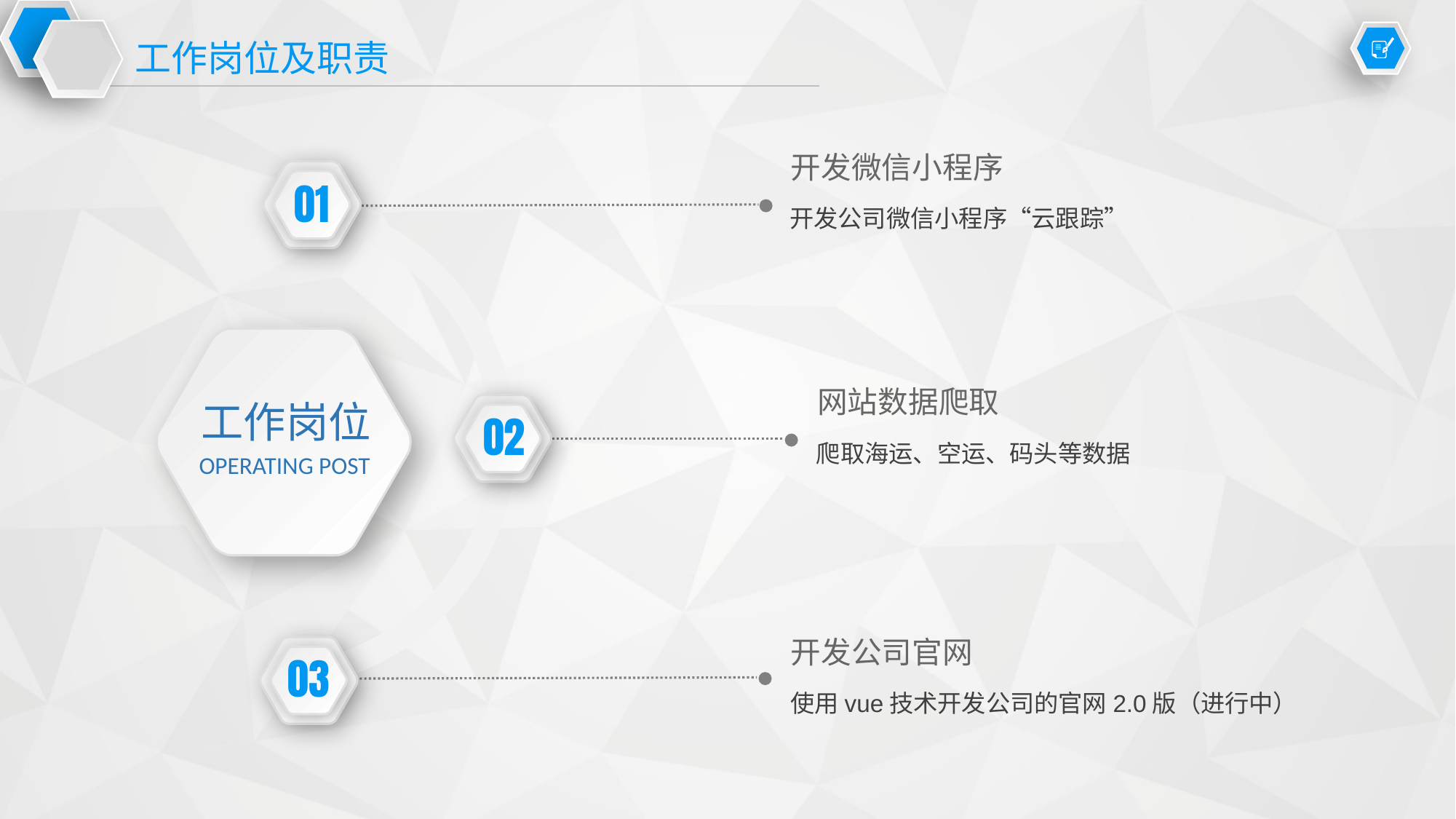

工作岗位及职责
开发微信小程序
开发公司微信小程序“云跟踪”

01

网站数据爬取
爬取海运、空运、码头等数据
工作岗位

02

OPERATING POST
开发公司官网
使用vue技术开发公司的官网2.0版（进行中）

03